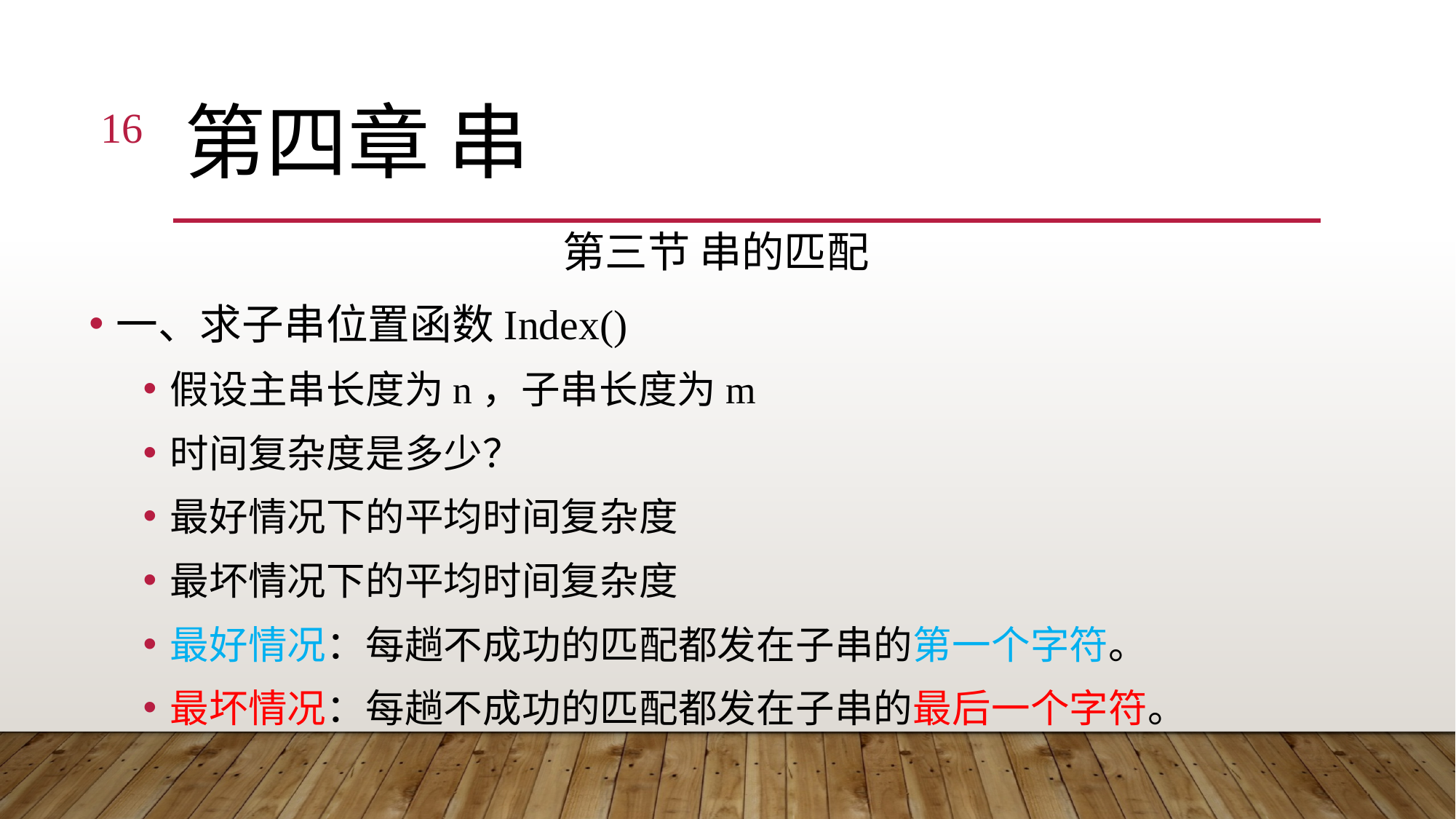

16
# 第四章 串
第三节 串的匹配
一、求子串位置函数Index()
假设主串长度为n，子串长度为m
时间复杂度是多少？
最好情况下的平均时间复杂度
最坏情况下的平均时间复杂度
最好情况：每趟不成功的匹配都发在子串的第一个字符。
最坏情况：每趟不成功的匹配都发在子串的最后一个字符。